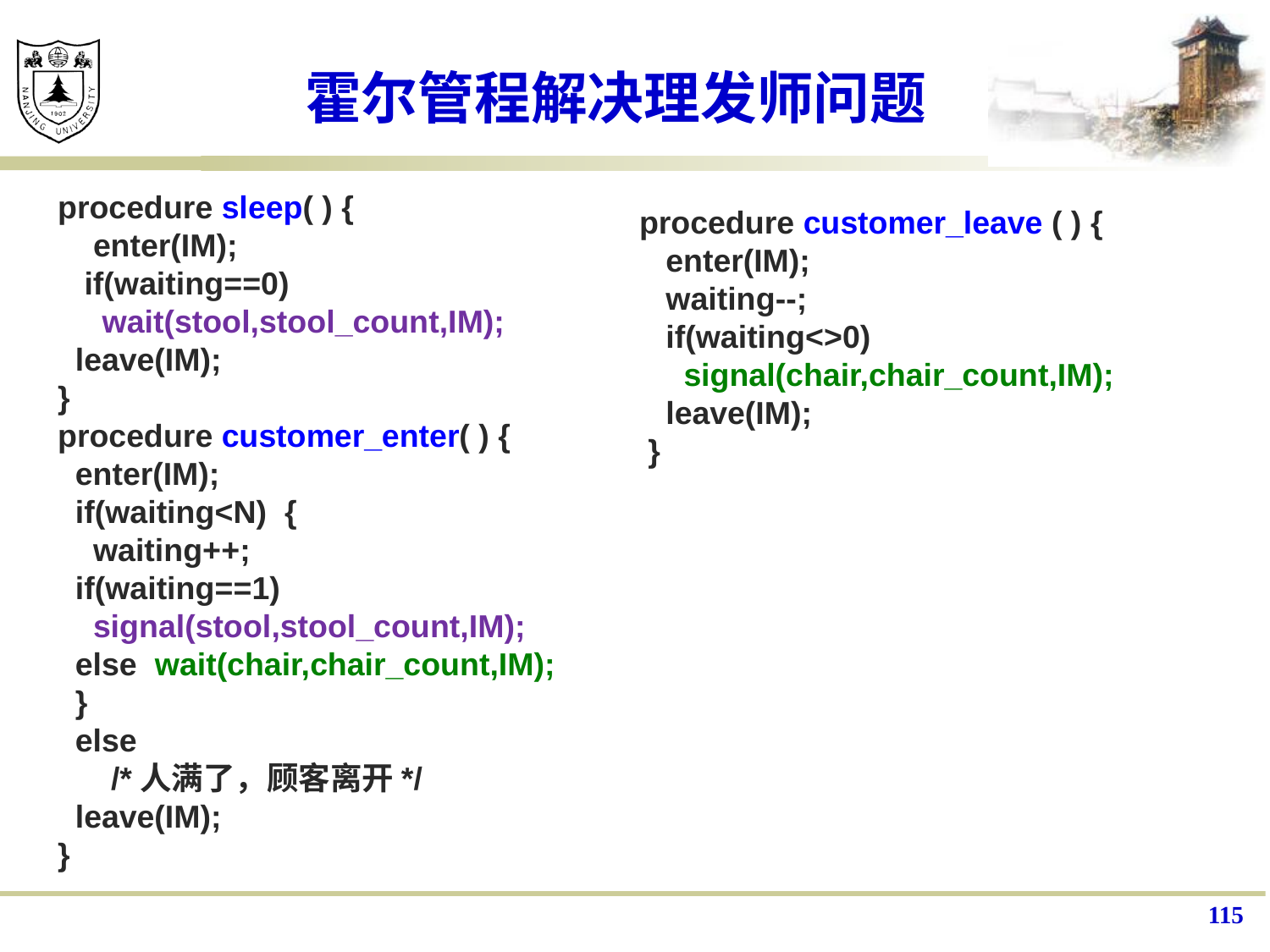

# 霍尔管程解决理发师问题
procedure sleep( ) {
    enter(IM);
   if(waiting==0)
     wait(stool,stool_count,IM);
  leave(IM);
}
procedure customer_enter( ) {
  enter(IM);
  if(waiting<N)  {
    waiting++;
  if(waiting==1)
    signal(stool,stool_count,IM);
  else  wait(chair,chair_count,IM);
  }
  else
      /*人满了，顾客离开*/
  leave(IM);
}
procedure customer_leave ( ) {
   enter(IM);
   waiting­­--;
   if(waiting<>0)
     signal(chair,chair_count,IM);
   leave(IM);
 }

115